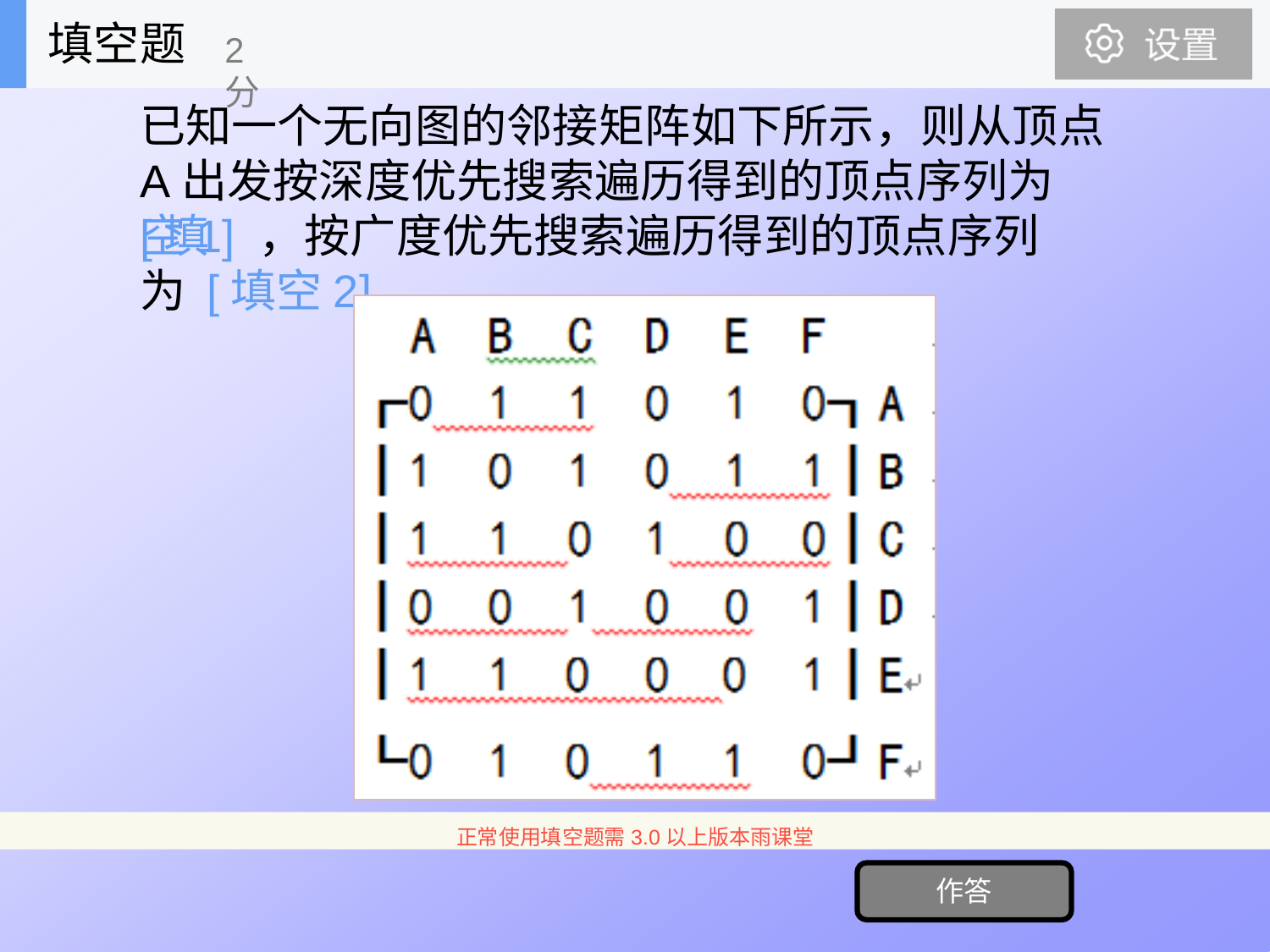

填空题
2分
# 已知一个无向图的邻接矩阵如下所示，则从顶点 A出发按深度优先搜索遍历得到的顶点序列为 [填
空1] ，按广度优先搜索遍历得到的顶点序列为 [填空2] 。

正常使用填空题需3.0以上版本雨课堂

作答